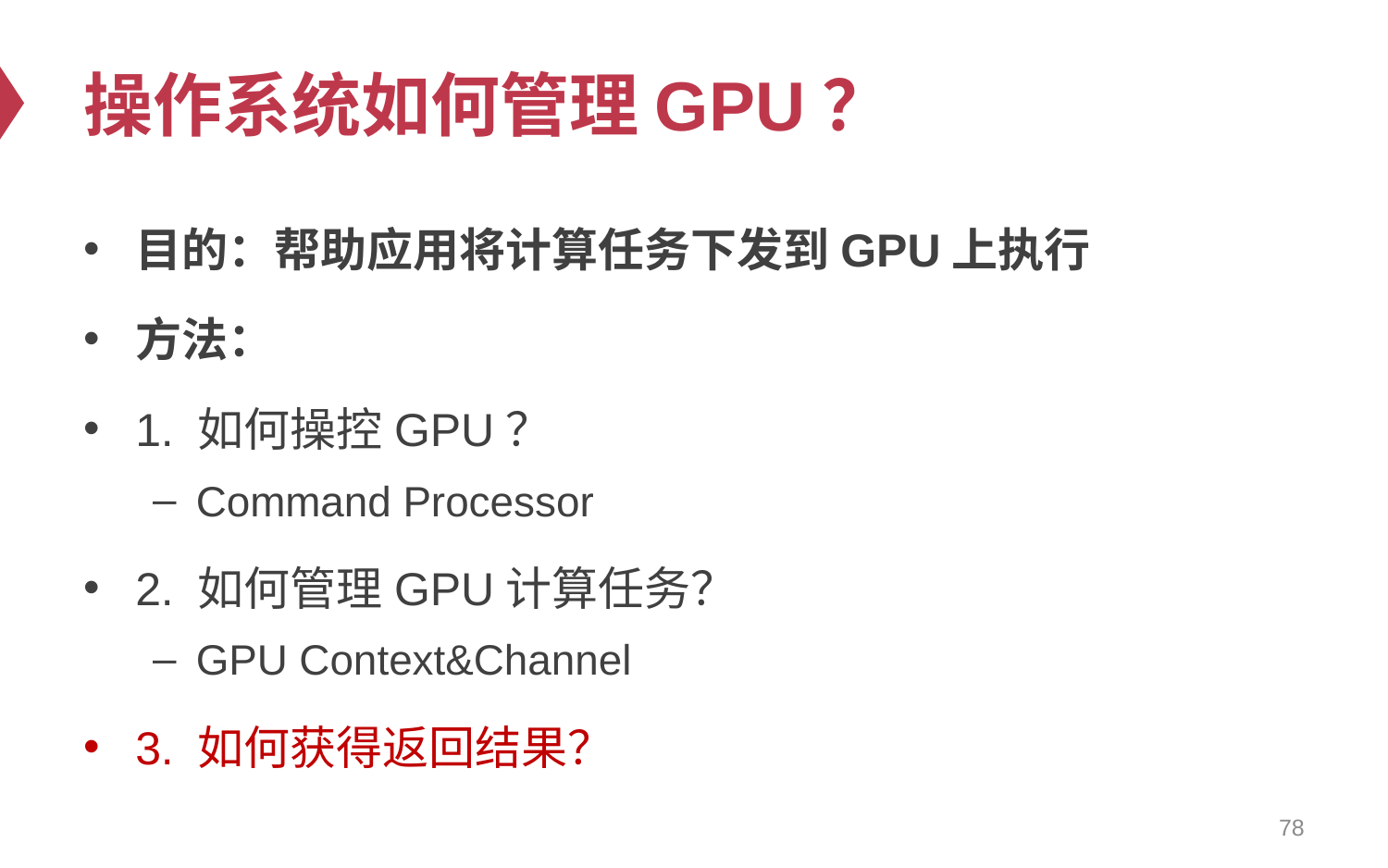

# 操作系统如何管理GPU？
目的：帮助应用将计算任务下发到GPU上执行
方法：
1. 如何操控GPU？
Command Processor
2. 如何管理GPU计算任务？
GPU Context&Channel
3. 如何获得返回结果？
78